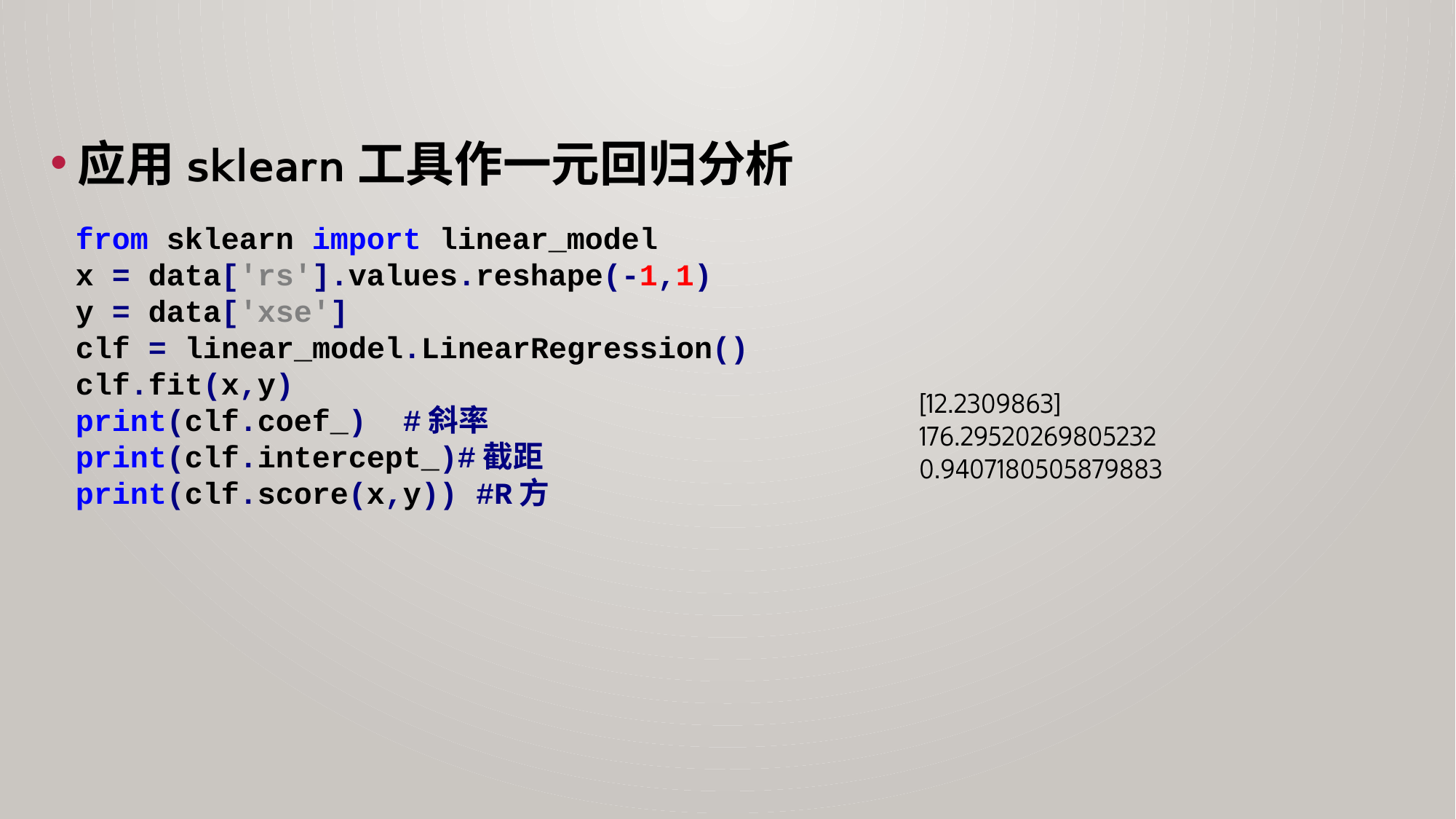

#
应用sklearn工具作一元回归分析
from sklearn import linear_model
x = data['rs'].values.reshape(-1,1)
y = data['xse']
clf = linear_model.LinearRegression()
clf.fit(x,y)
print(clf.coef_)  #斜率
print(clf.intercept_)#截距
print(clf.score(x,y)) #R方
[12.2309863]
176.29520269805232
0.9407180505879883